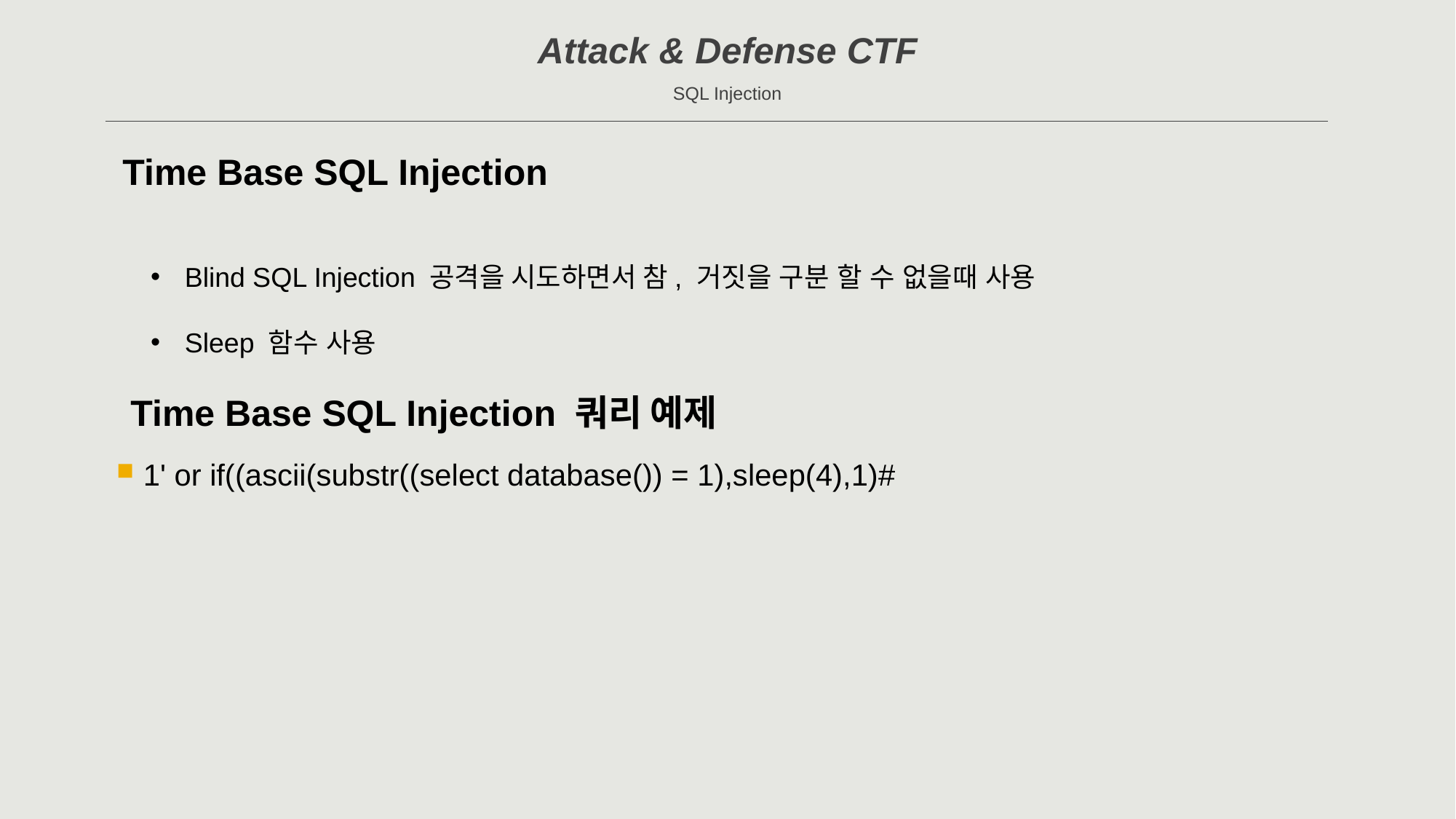

Attack & Defense CTF
SQL Injection
Time Base SQL Injection
Blind SQL Injection 공격을 시도하면서 참, 거짓을 구분 할 수 없을때 사용
Sleep 함수 사용
Time Base SQL Injection 쿼리 예제
1' or if((ascii(substr((select database()) = 1),sleep(4),1)#